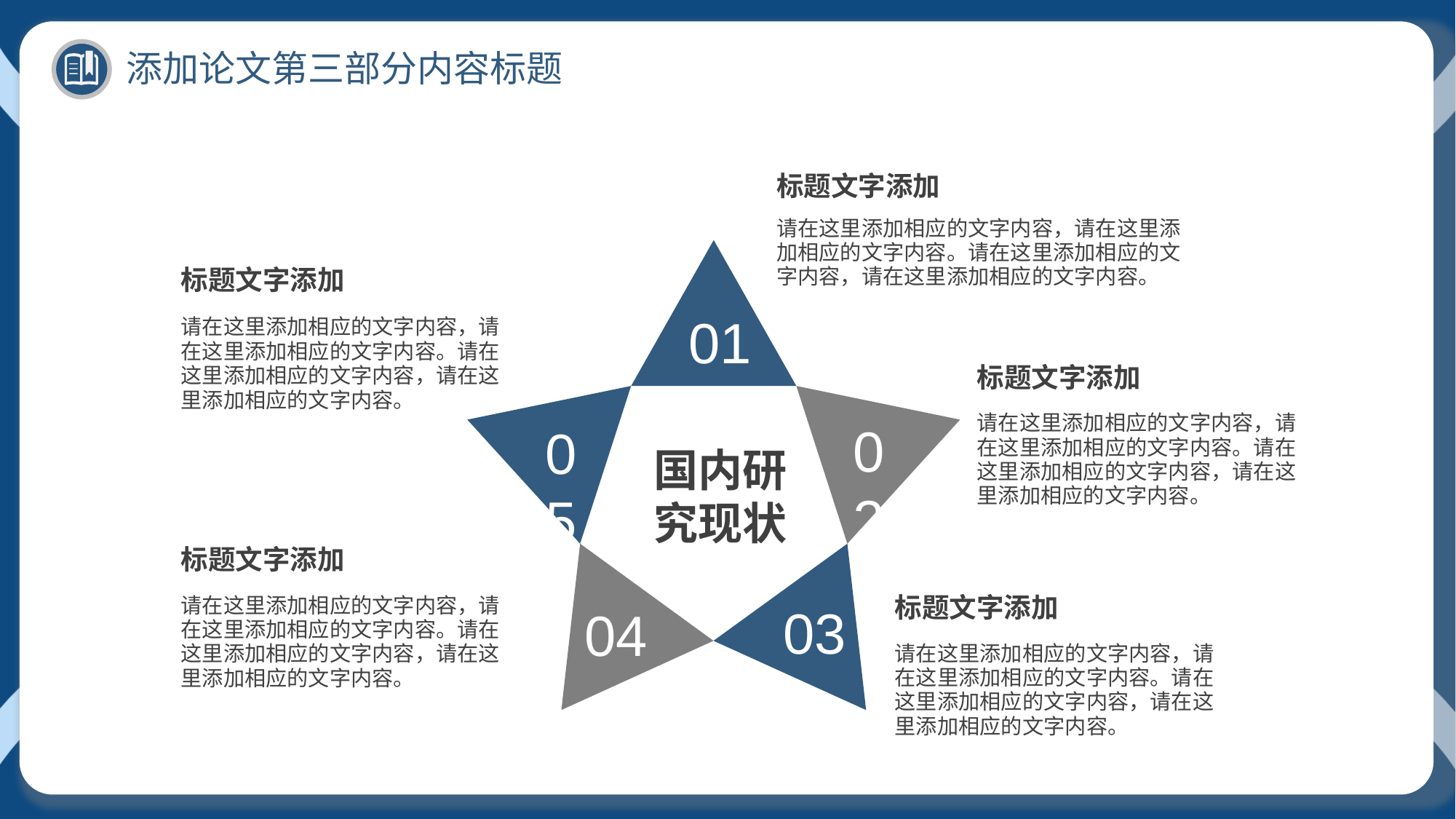

添加论文第三部分内容标题

标题文字添加
请在这里添加相应的文字内容，请在这里添加相应的文字内容。请在这里添加相应的文字内容，请在这里添加相应的文字内容。

标题文字添加
01
请在这里添加相应的文字内容，请在这里添加相应的文字内容。请在这里添加相应的文字内容，请在这里添加相应的文字内容。
标题文字添加

请在这里添加相应的文字内容，请在这里添加相应的文字内容。请在这里添加相应的文字内容，请在这里添加相应的文字内容。
02
05
国内研究现状

标题文字添加
请在这里添加相应的文字内容，请在这里添加相应的文字内容。请在这里添加相应的文字内容，请在这里添加相应的文字内容。
标题文字添加
03
04
请在这里添加相应的文字内容，请在这里添加相应的文字内容。请在这里添加相应的文字内容，请在这里添加相应的文字内容。